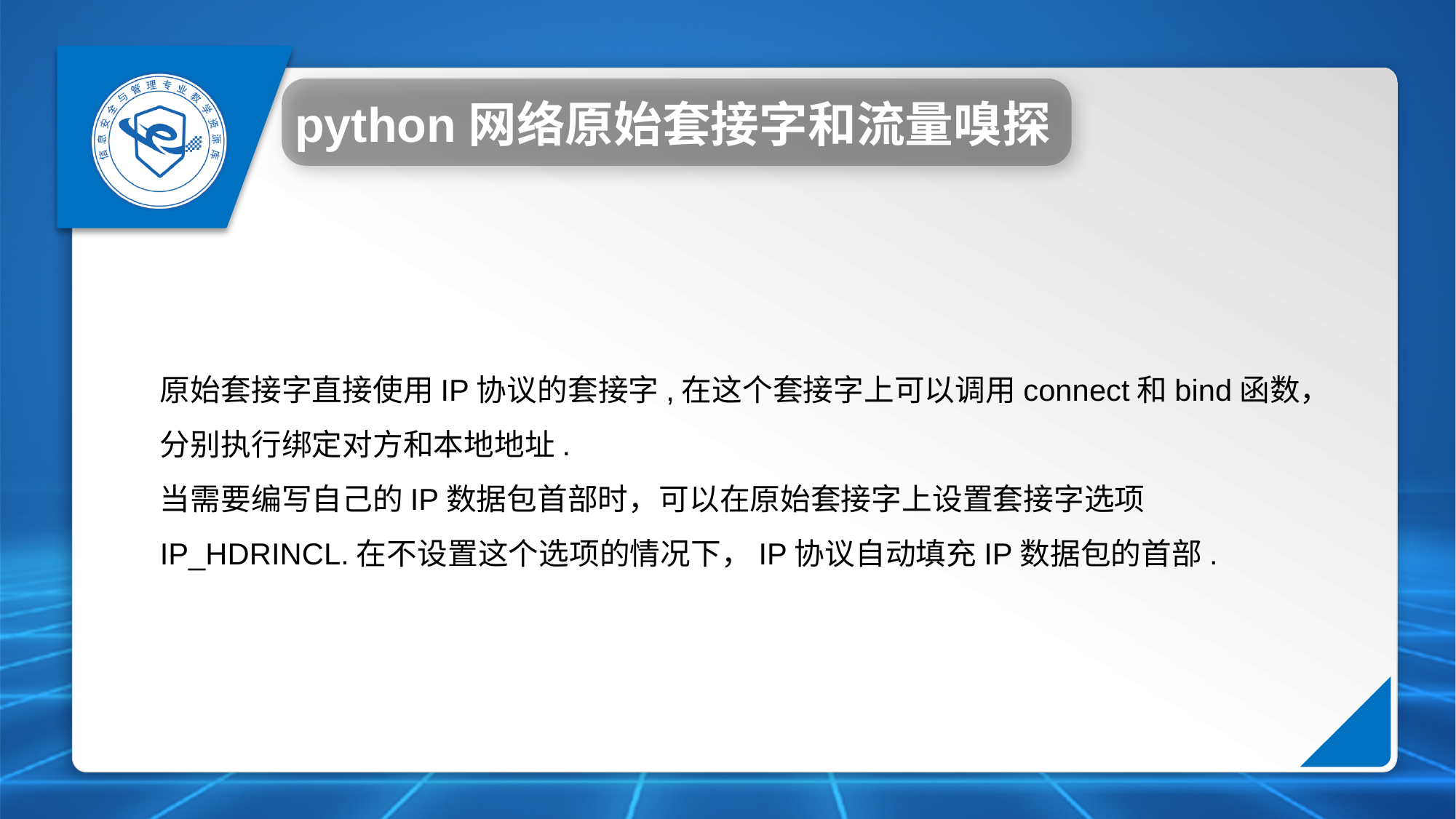

python网络原始套接字和流量嗅探
原始套接字直接使用IP协议的套接字,在这个套接字上可以调用connect和bind函数，分别执行绑定对方和本地地址.
当需要编写自己的IP数据包首部时，可以在原始套接字上设置套接字选项IP_HDRINCL.在不设置这个选项的情况下，IP协议自动填充IP数据包的首部.